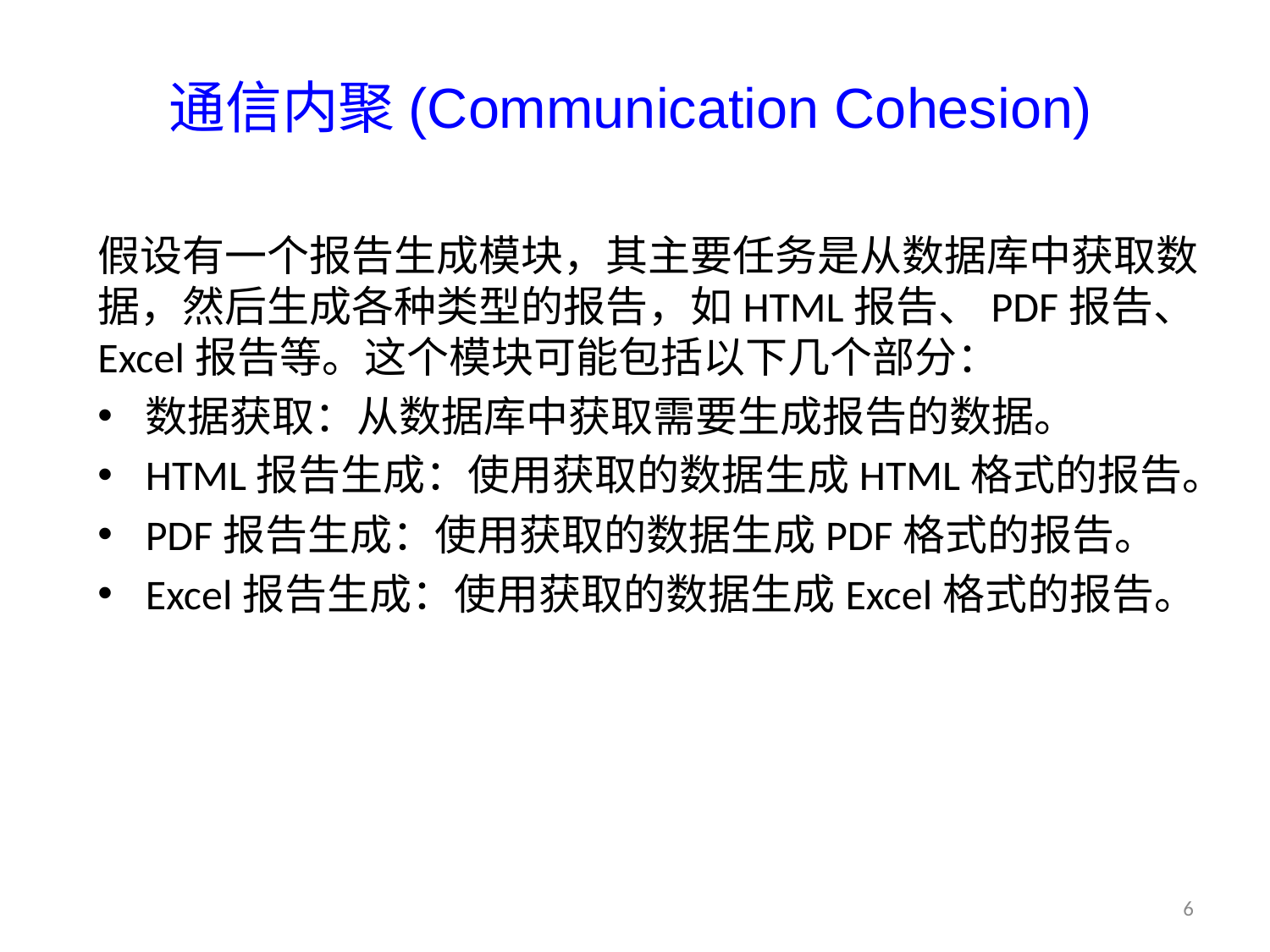

通信内聚(Communication Cohesion)
假设有一个报告生成模块，其主要任务是从数据库中获取数据，然后生成各种类型的报告，如HTML报告、PDF报告、Excel报告等。这个模块可能包括以下几个部分：
数据获取：从数据库中获取需要生成报告的数据。
HTML报告生成：使用获取的数据生成HTML格式的报告。
PDF报告生成：使用获取的数据生成PDF格式的报告。
Excel报告生成：使用获取的数据生成Excel格式的报告。

6